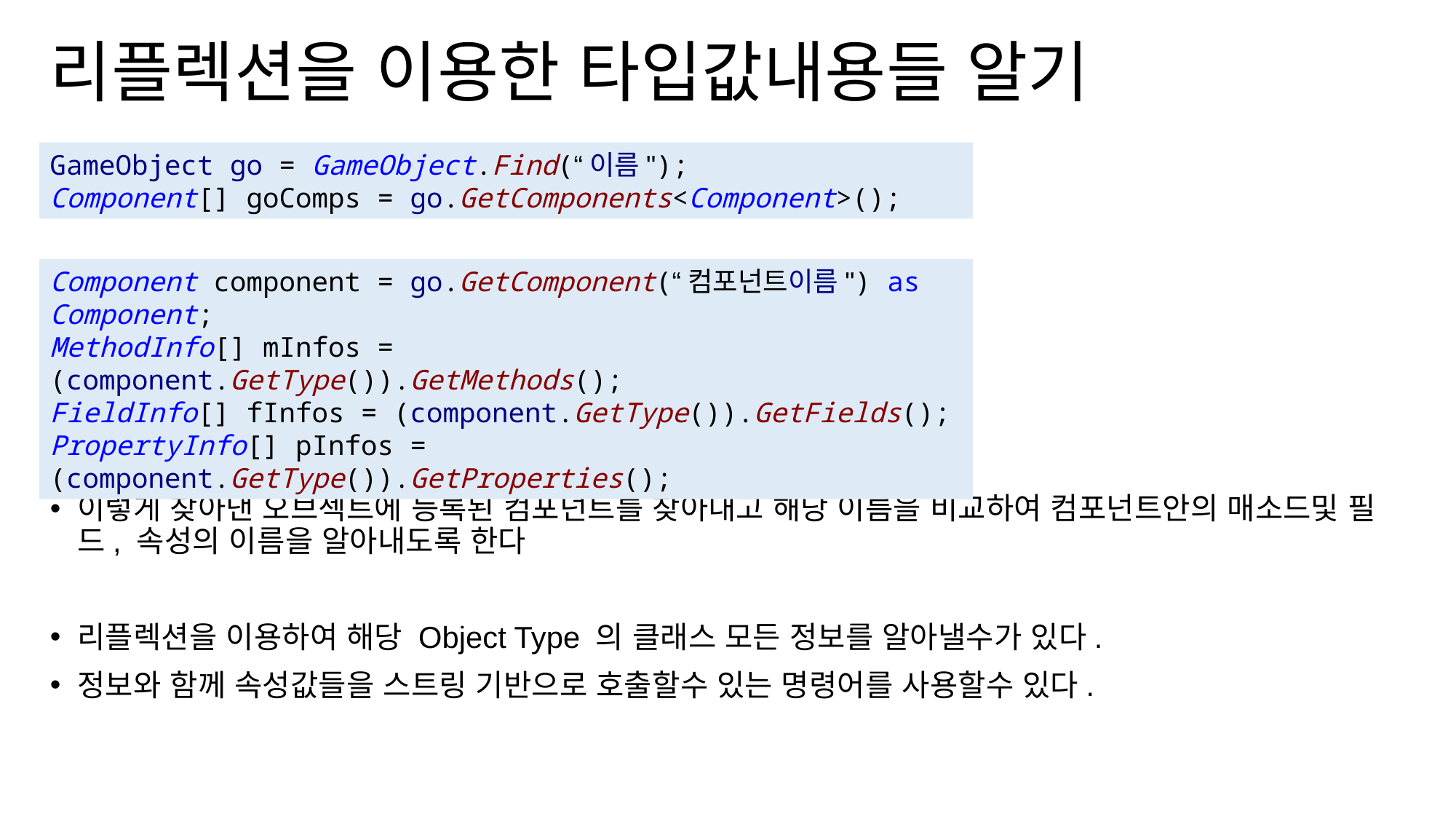

# 리플렉션을 이용한 타입값내용들 알기
GameObject go = GameObject.Find(“이름");
Component[] goComps = go.GetComponents<Component>();
Component component = go.GetComponent(“컴포넌트이름") as Component;
MethodInfo[] mInfos = (component.GetType()).GetMethods();
FieldInfo[] fInfos = (component.GetType()).GetFields();
PropertyInfo[] pInfos = (component.GetType()).GetProperties();
이렇게 찾아낸 오브젝트에 등록된 컴포넌트를 찾아내고 해당 이름을 비교하여 컴포넌트안의 매소드및 필드, 속성의 이름을 알아내도록 한다

리플렉션을 이용하여 해당 Object Type 의 클래스 모든 정보를 알아낼수가 있다.
정보와 함께 속성값들을 스트링 기반으로 호출할수 있는 명령어를 사용할수 있다.